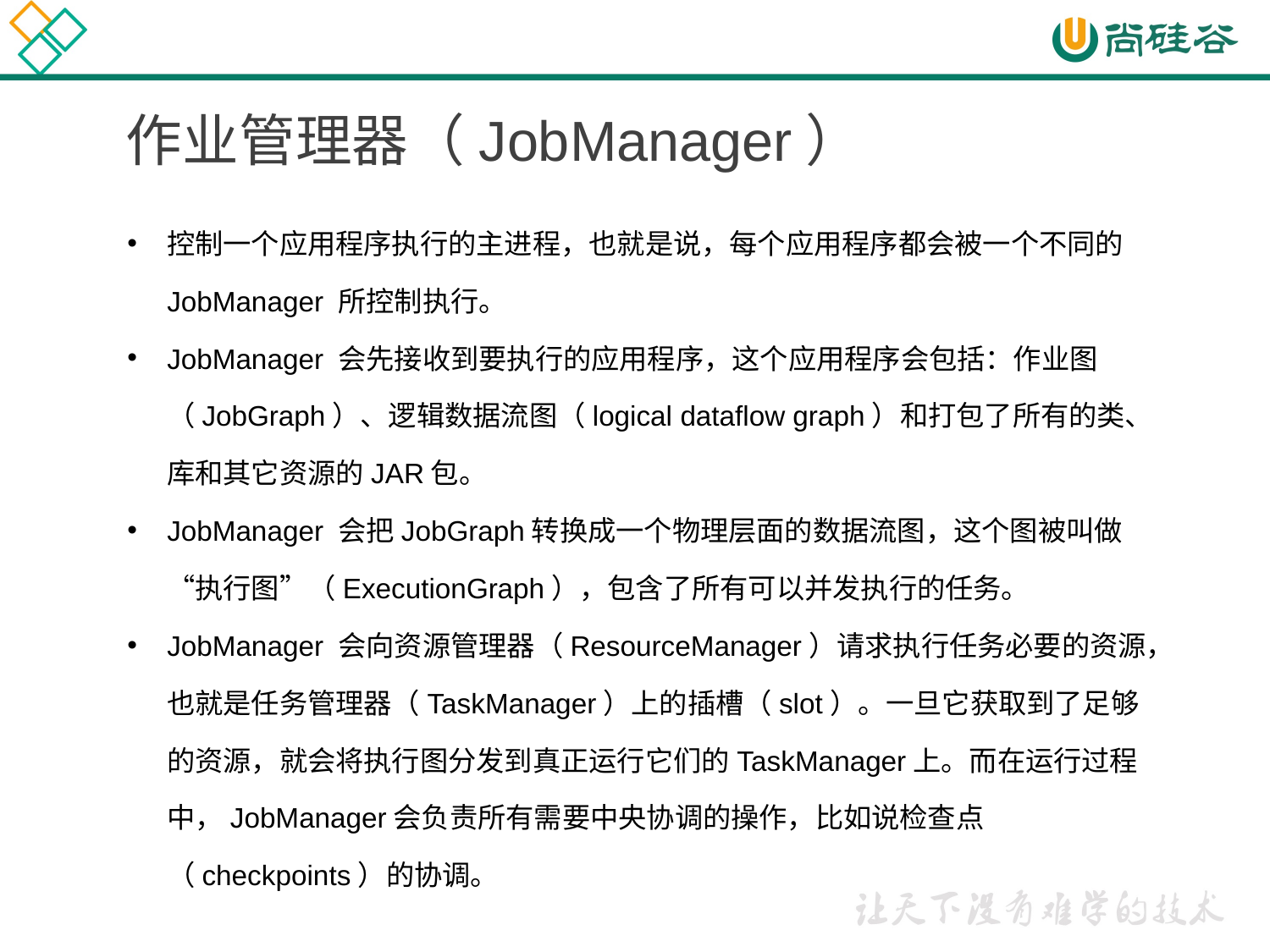

作业管理器（JobManager）
控制一个应用程序执行的主进程，也就是说，每个应用程序都会被一个不同的JobManager 所控制执行。
JobManager 会先接收到要执行的应用程序，这个应用程序会包括：作业图（JobGraph）、逻辑数据流图（logical dataflow graph）和打包了所有的类、库和其它资源的JAR包。
JobManager 会把JobGraph转换成一个物理层面的数据流图，这个图被叫做“执行图”（ExecutionGraph），包含了所有可以并发执行的任务。
JobManager 会向资源管理器（ResourceManager）请求执行任务必要的资源，也就是任务管理器（TaskManager）上的插槽（slot）。一旦它获取到了足够的资源，就会将执行图分发到真正运行它们的TaskManager上。而在运行过程中，JobManager会负责所有需要中央协调的操作，比如说检查点（checkpoints）的协调。